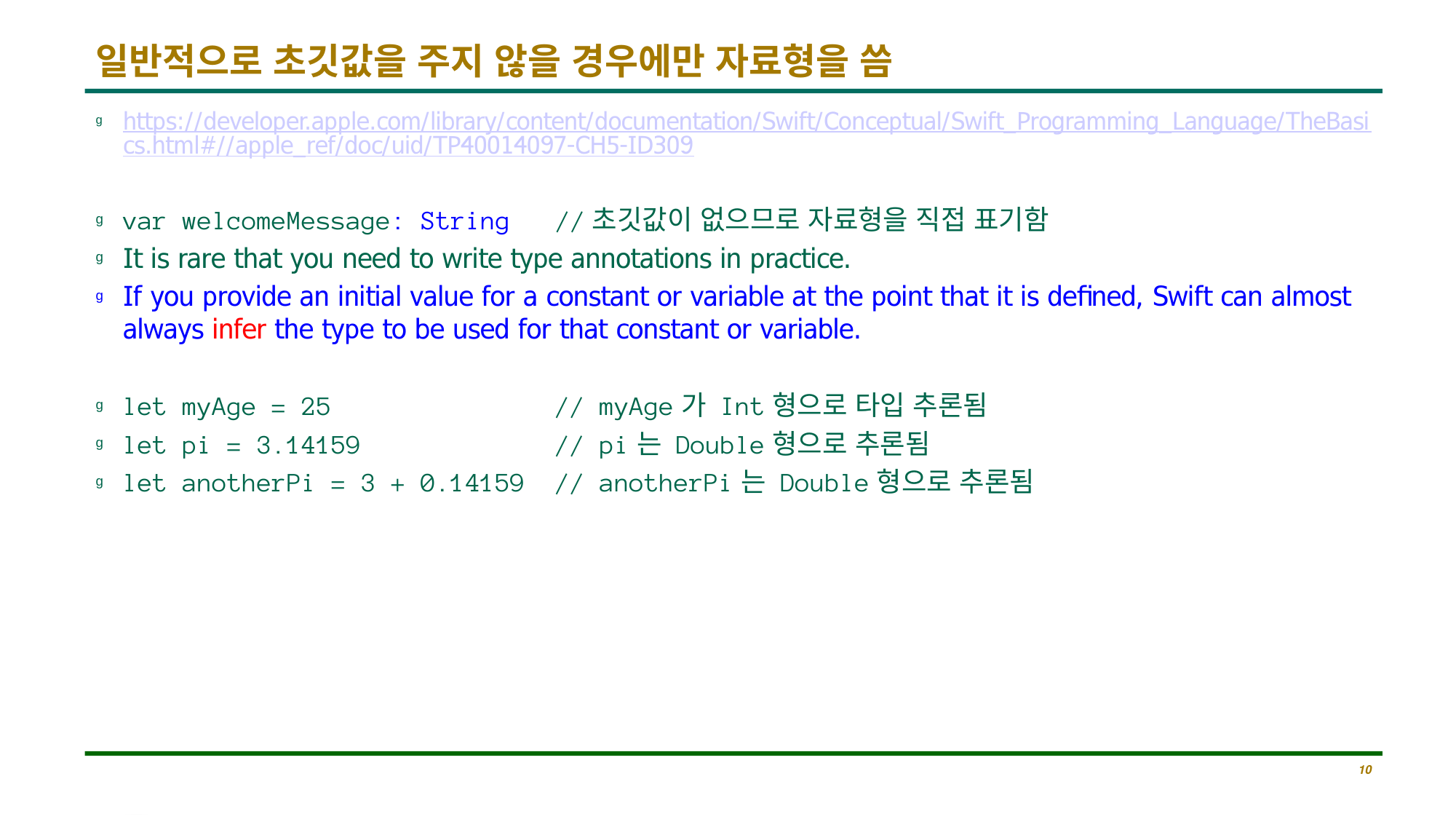

# 일반적으로 초깃값을 주지 않을 경우에만 자료형을 씀
https://developer.apple.com/library/content/documentation/Swift/Conceptual/Swift_Programming_Language/TheBasics.html#//apple_ref/doc/uid/TP40014097-CH5-ID309

var welcomeMessage: String   //초깃값이 없으므로 자료형을 직접 표기함
It is rare that you need to write type annotations in practice.
If you provide an initial value for a constant or variable at the point that it is defined, Swift can almost always infer the type to be used for that constant or variable.

let myAge = 25               // myAge가 Int형으로 타입 추론됨
let pi = 3.14159             // pi는 Double형으로 추론됨
let anotherPi = 3 + 0.14159  // anotherPi는 Double형으로 추론됨